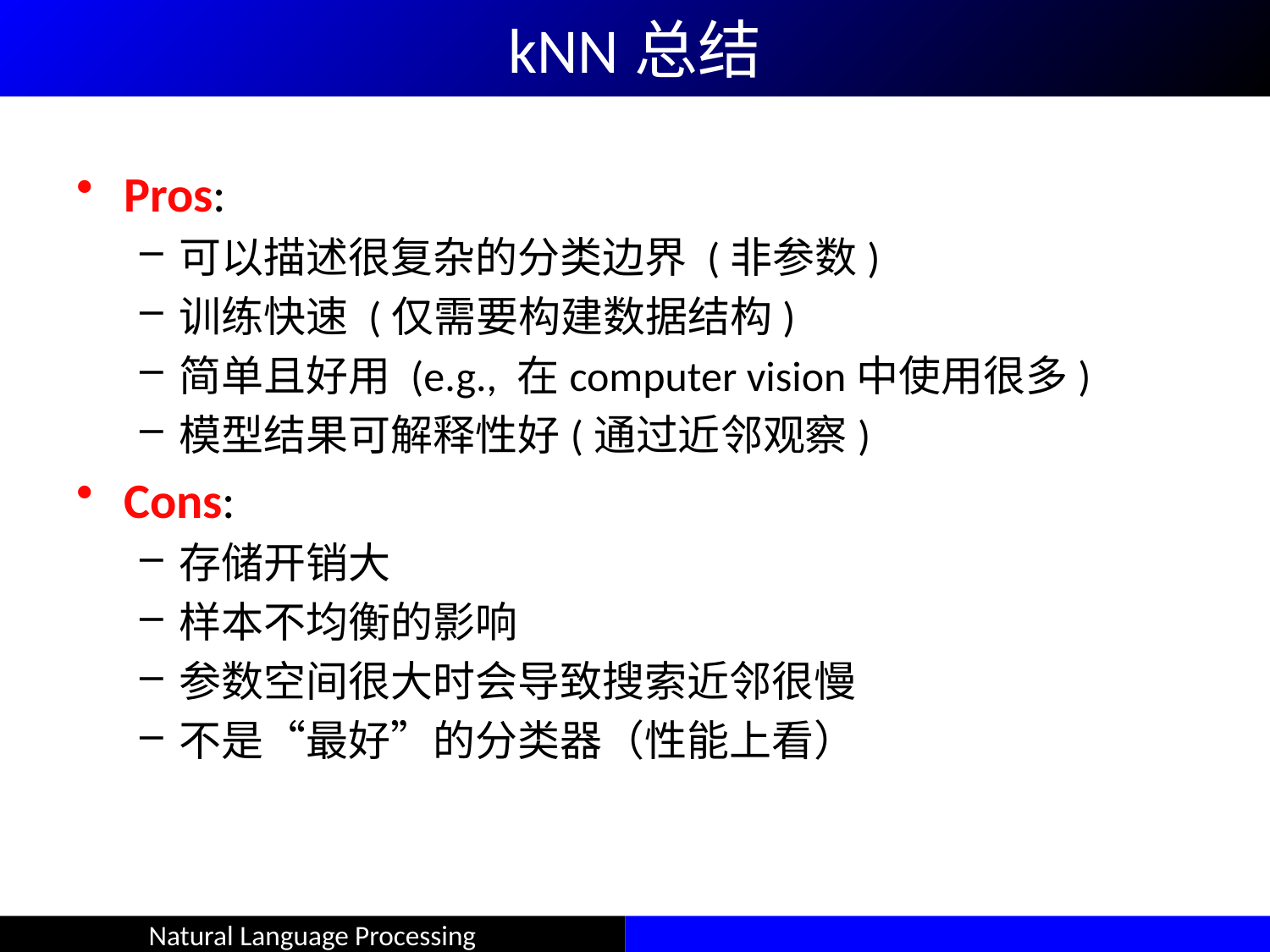

kNN总结
Pros:
可以描述很复杂的分类边界 (非参数)
训练快速 (仅需要构建数据结构)
简单且好用 (e.g., 在computer vision中使用很多)
模型结果可解释性好(通过近邻观察)
Cons:
存储开销大
样本不均衡的影响
参数空间很大时会导致搜索近邻很慢
不是“最好”的分类器（性能上看）